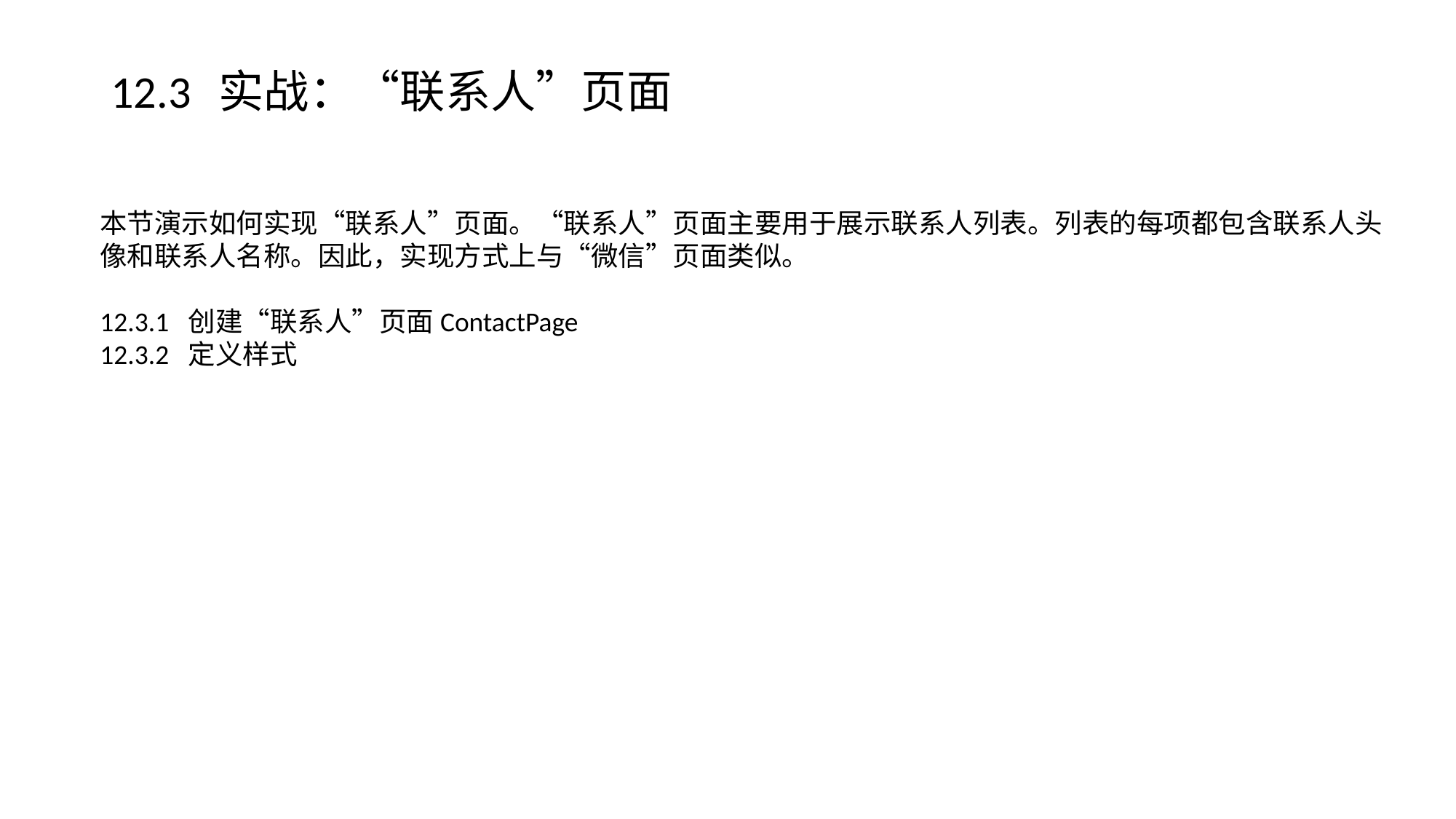

# 12.3  实战：“联系人”页面
本节演示如何实现“联系人”页面。“联系人”页面主要用于展示联系人列表。列表的每项都包含联系人头像和联系人名称。因此，实现方式上与“微信”页面类似。

12.3.1  创建“联系人”页面ContactPage
12.3.2  定义样式